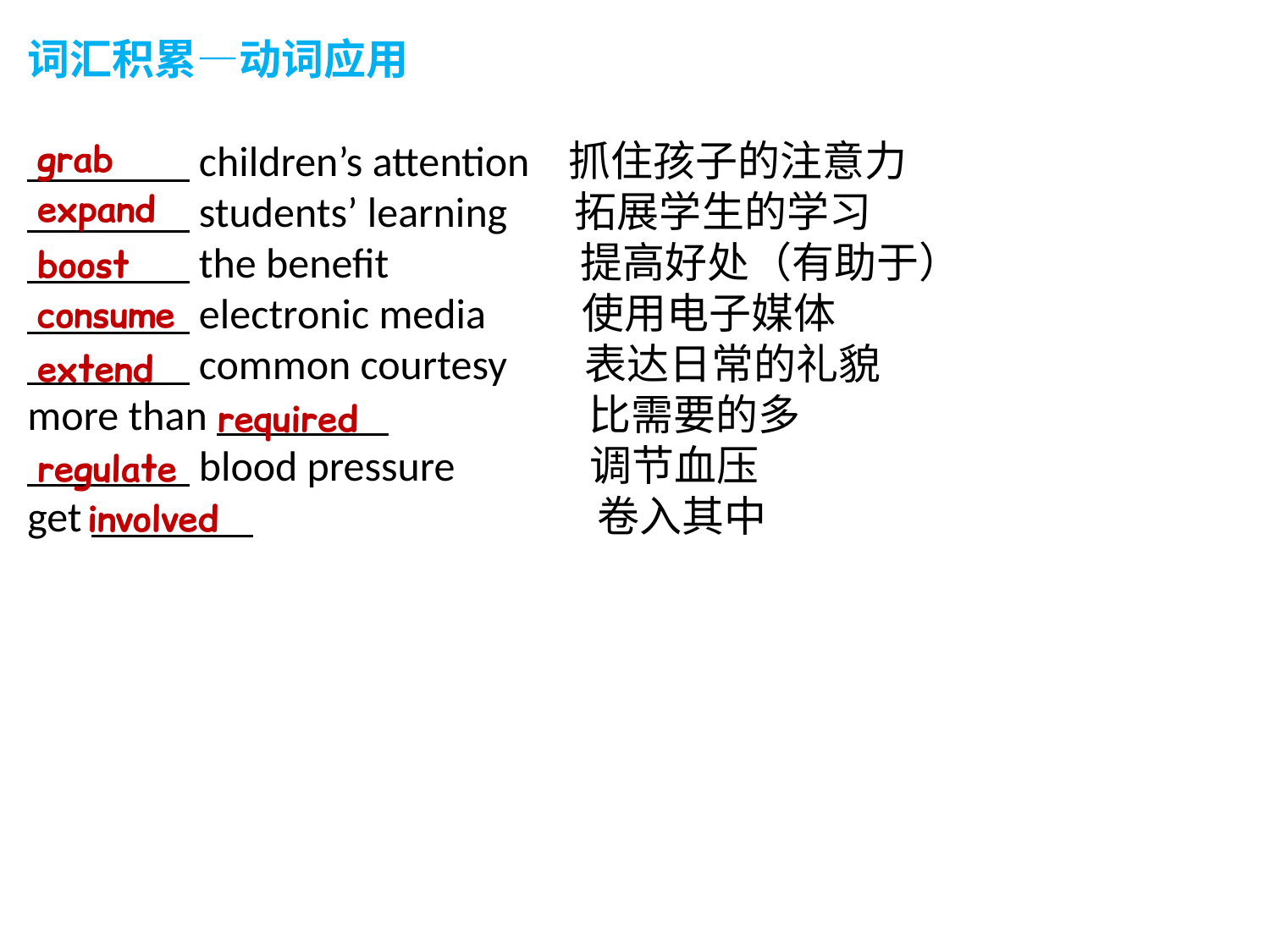

词汇积累—动词应用

                  children’s attention   抓住孩子的注意力
                  students’ learning      拓展学生的学习
                  the benefit                   提高好处（有助于）
                  electronic media         使用电子媒体
                  common courtesy       表达日常的礼貌
more than                                       比需要的多
                  blood pressure             调节血压
get                                                     卷入其中
grab
expand
boost
consume
extend
required
regulate
involved